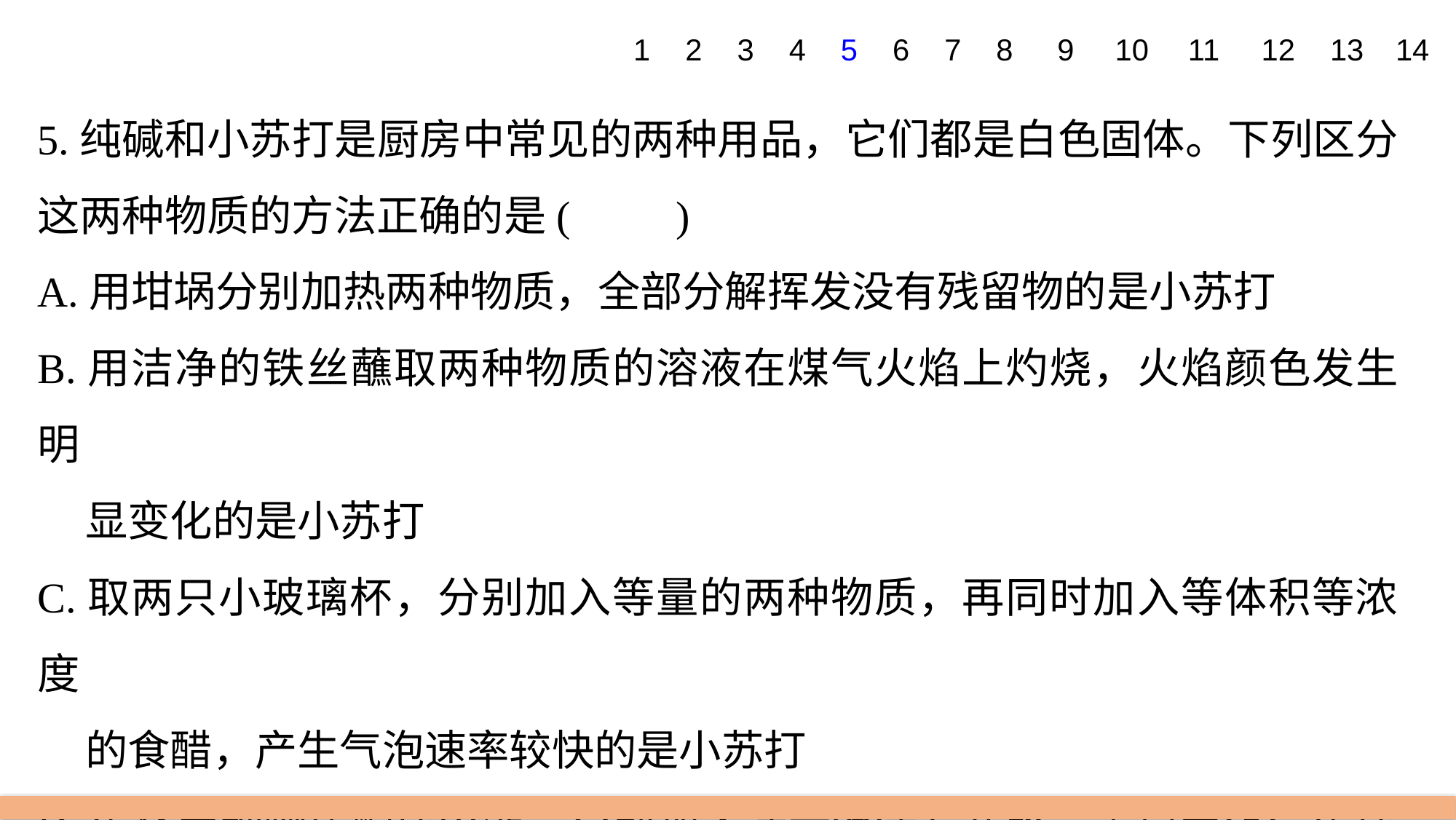

1
2
3
4
5
6
7
8
9
10
11
12
13
14
5.纯碱和小苏打是厨房中常见的两种用品，它们都是白色固体。下列区分这两种物质的方法正确的是(　　)
A.用坩埚分别加热两种物质，全部分解挥发没有残留物的是小苏打
B.用洁净的铁丝蘸取两种物质的溶液在煤气火焰上灼烧，火焰颜色发生明
    显变化的是小苏打
C.取两只小玻璃杯，分别加入等量的两种物质，再同时加入等体积等浓度
    的食醋，产生气泡速率较快的是小苏打
D.先将两种物质配成溶液，分别加入适量澄清石灰水，无白色沉淀生成的
    是小苏打